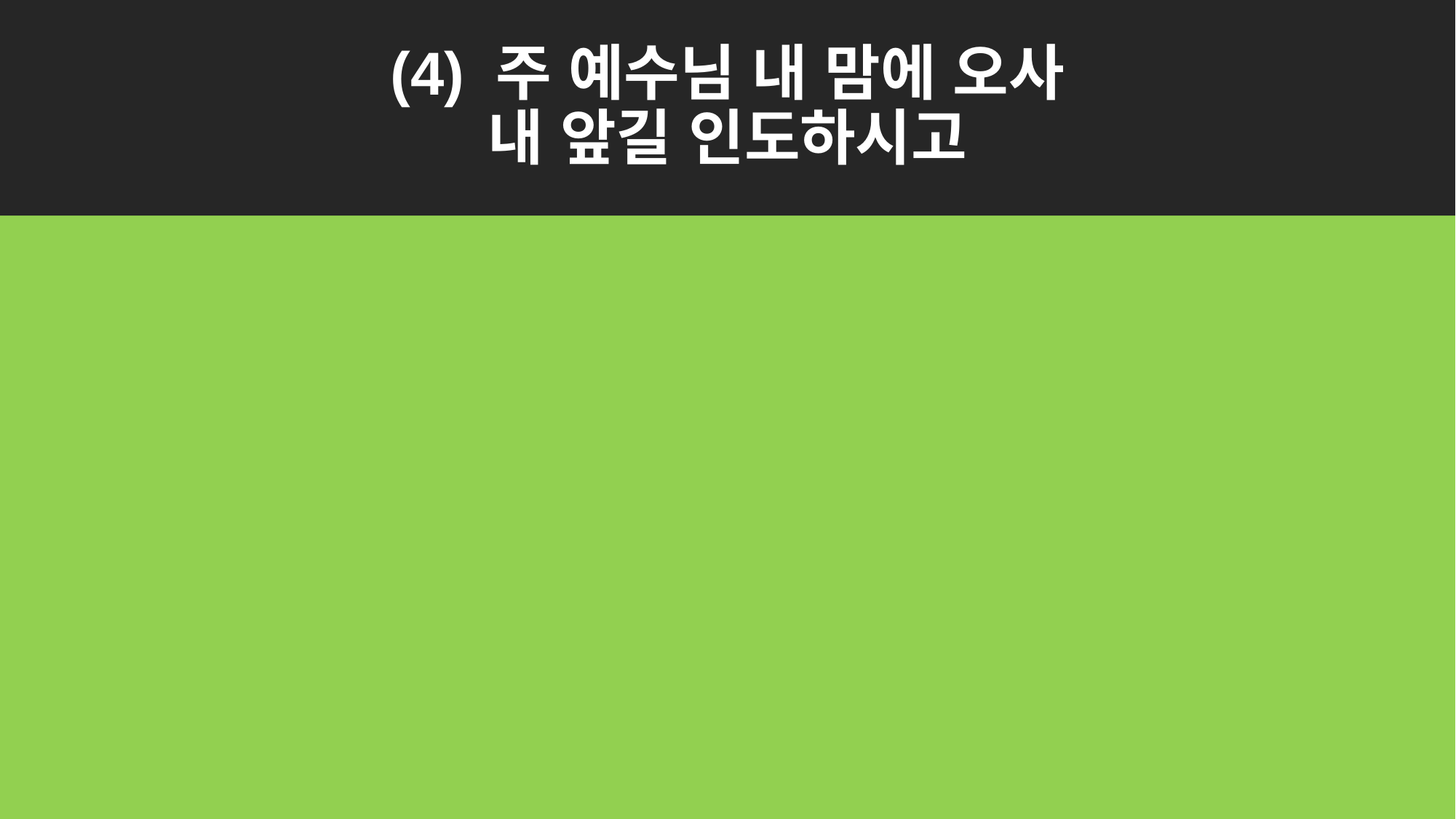

# (4) 주 예수님 내 맘에 오사 내 앞길 인도하시고